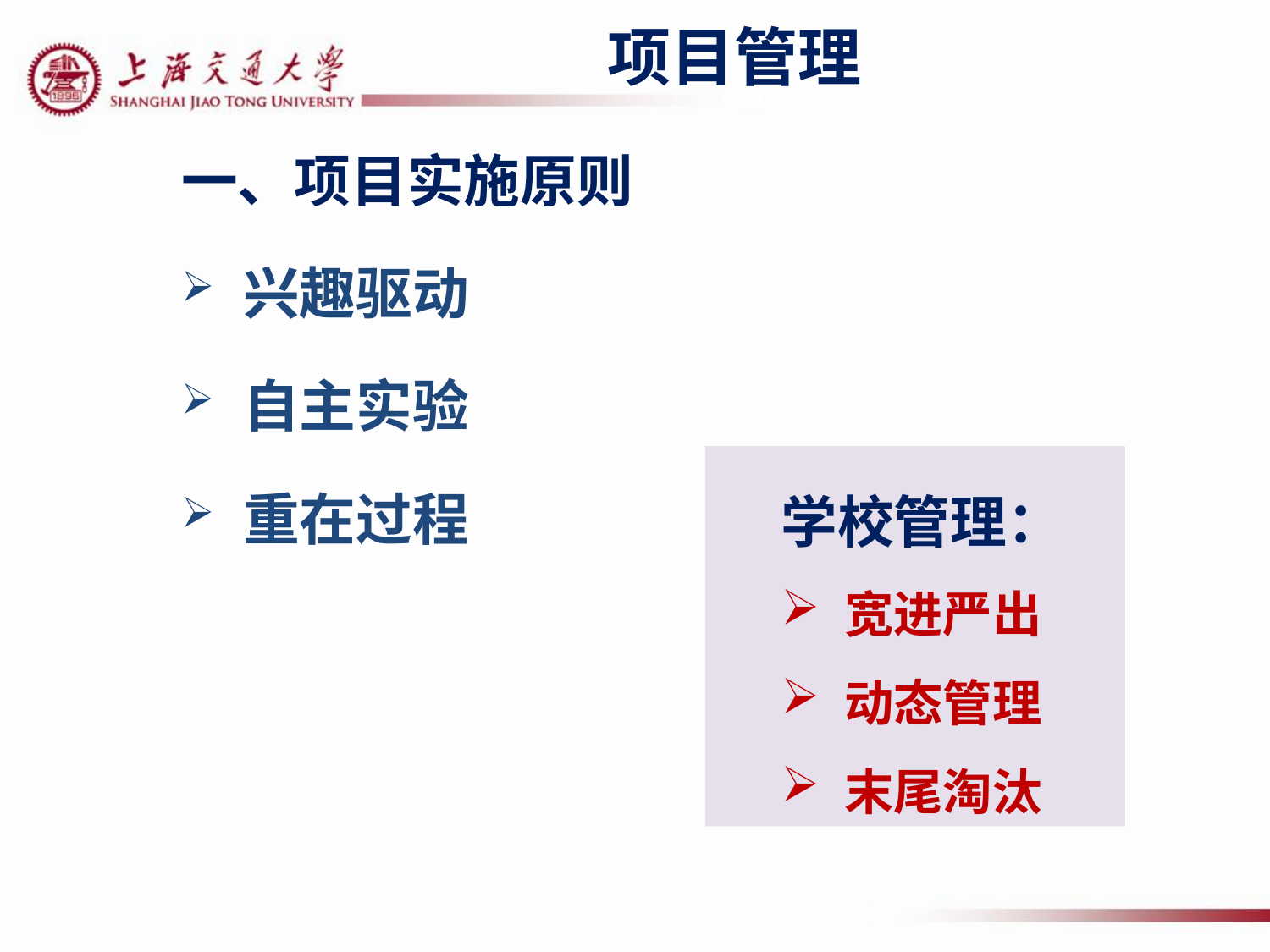

# 项目管理
一、项目实施原则
兴趣驱动
自主实验
重在过程

学校管理：
宽进严出
动态管理
末尾淘汰